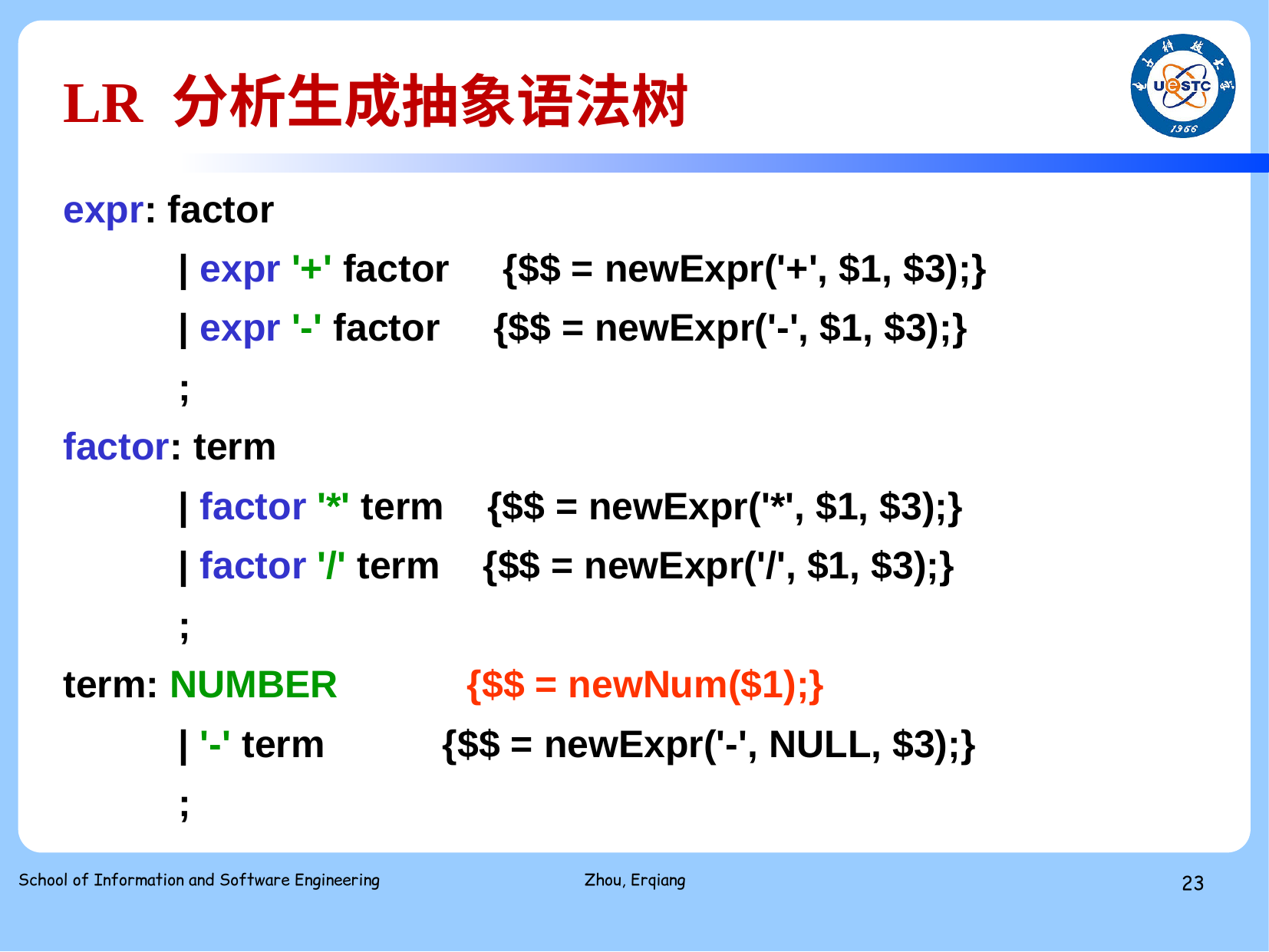

LR 分析生成抽象语法树
# expr: factor
	| expr '+' factor     {$$ = newExpr('+', $1, $3);}
	| expr '-' factor     {$$ = newExpr('-', $1, $3);}
	;
factor: term
	| factor '*' term    {$$ = newExpr('*', $1, $3);}
	| factor '/' term    {$$ = newExpr('/', $1, $3);}
	;
term: NUMBER            {$$ = newNum($1);}
	| '-' term           {$$ = newExpr('-', NULL, $3);}
	;

School of Information and Software Engineering
Zhou, Erqiang
23